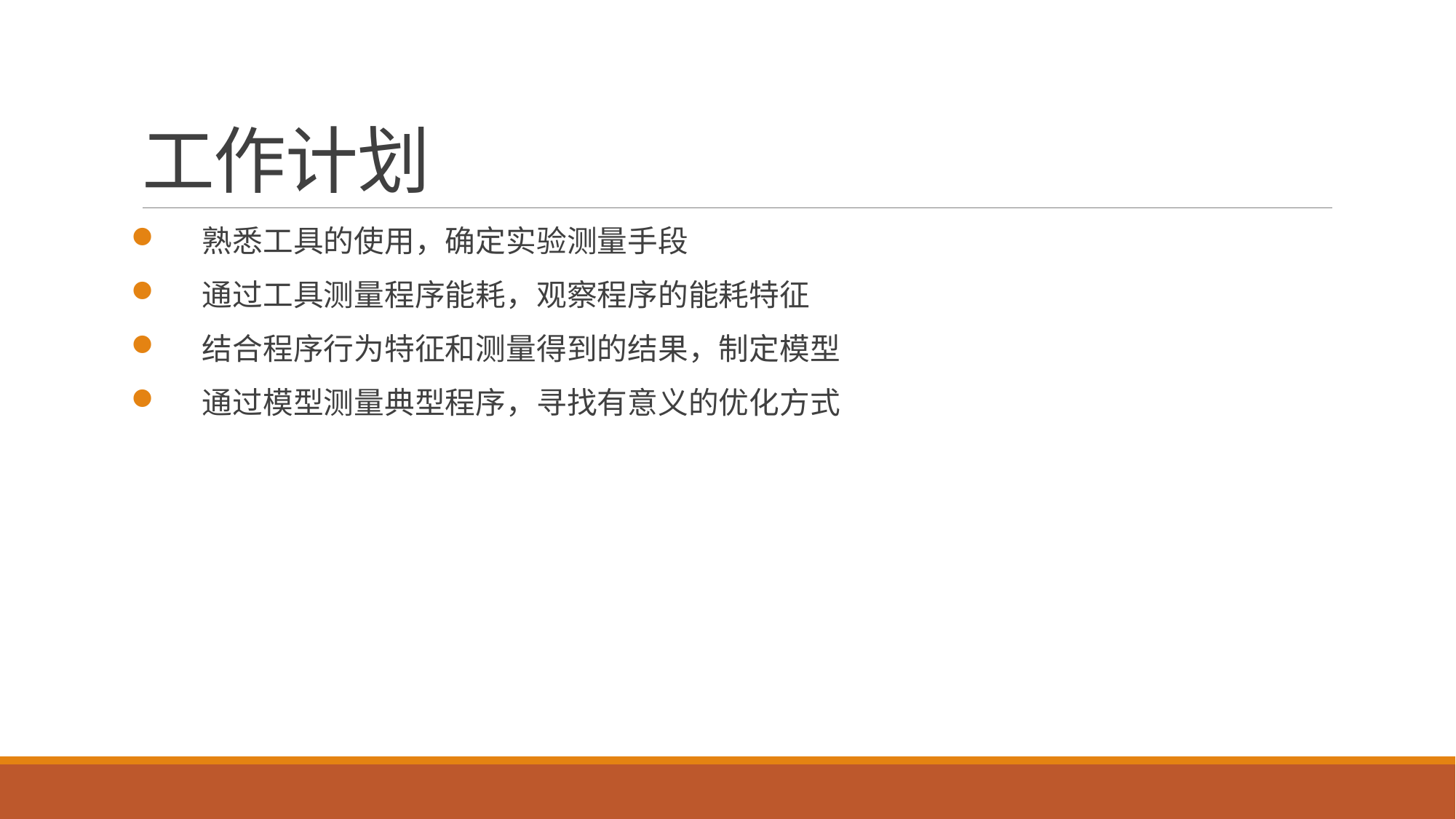

# 工作计划
     熟悉工具的使用，确定实验测量手段
     通过工具测量程序能耗，观察程序的能耗特征
     结合程序行为特征和测量得到的结果，制定模型
     通过模型测量典型程序，寻找有意义的优化方式